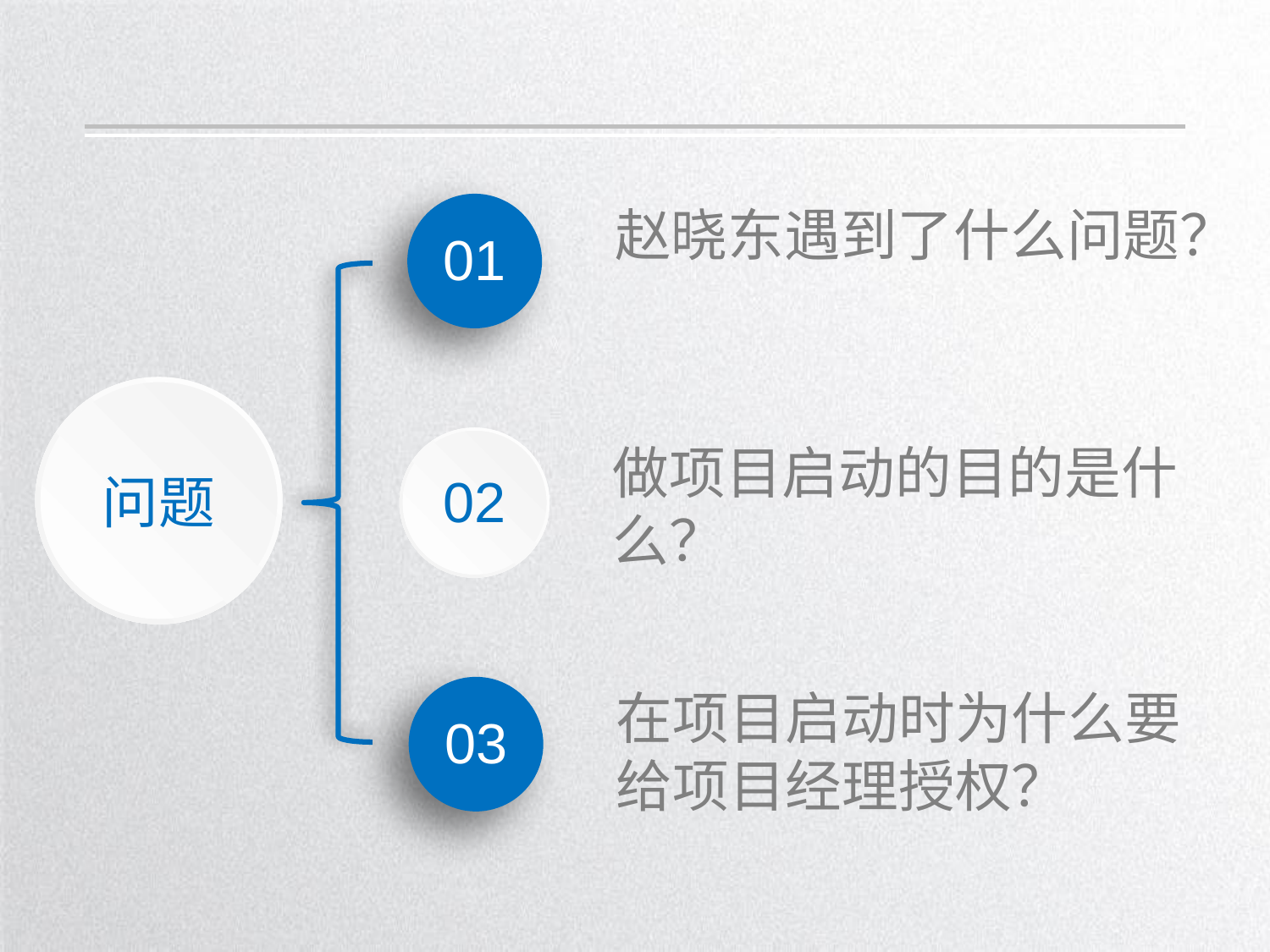

赵晓东遇到了什么问题？

01

问题

02
做项目启动的目的是什么？

03
在项目启动时为什么要给项目经理授权？